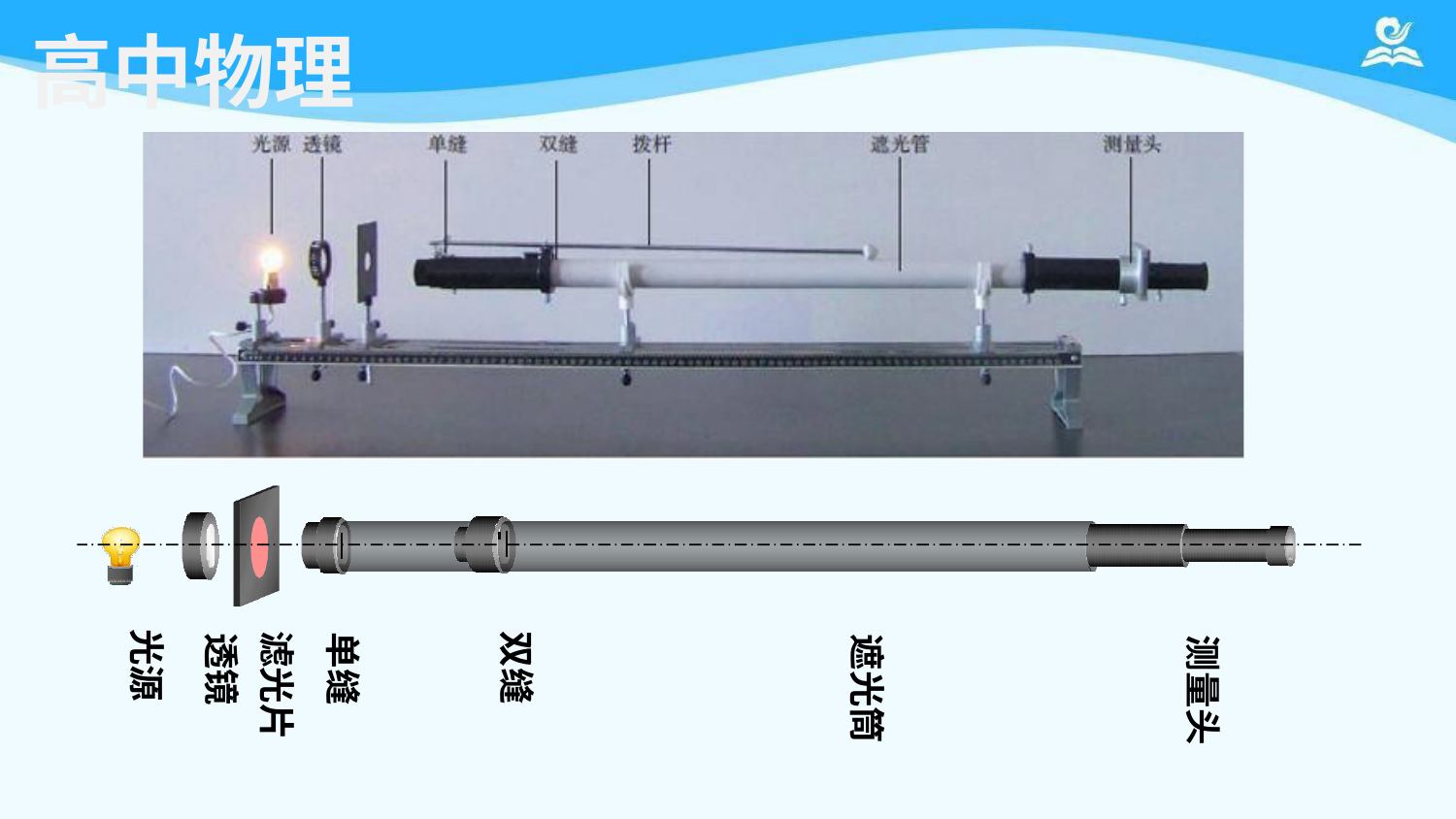

高中物理

 		双缝

单缝
滤光片透镜
光源
遮光筒
测量头